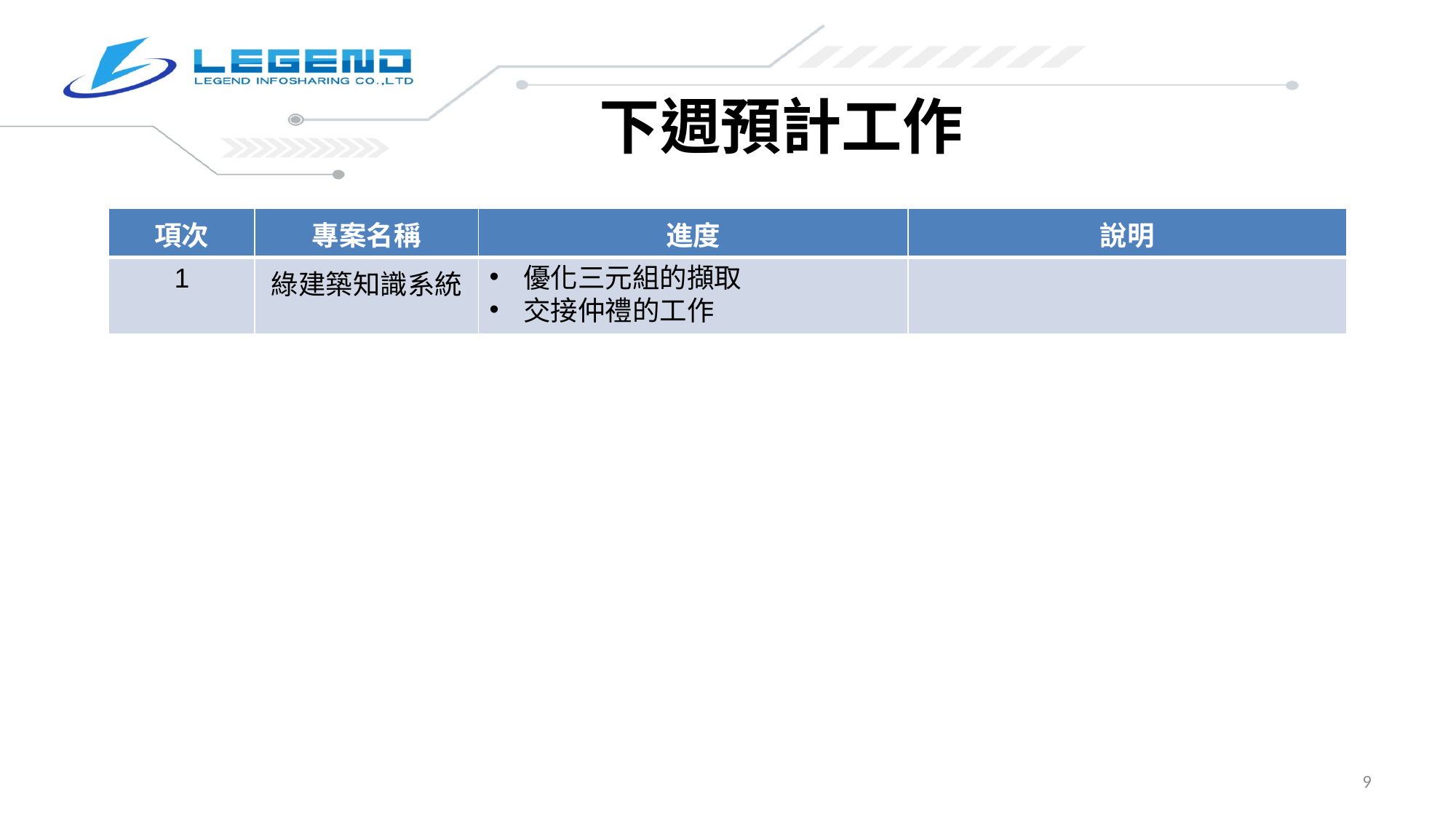

# 下週預計工作
| 項次 | 專案名稱 | 進度 | 說明 |
| --- | --- | --- | --- |
| 1 | 綠建築知識系統 | 優化三元組的擷取 交接仲禮的工作 |  |
9